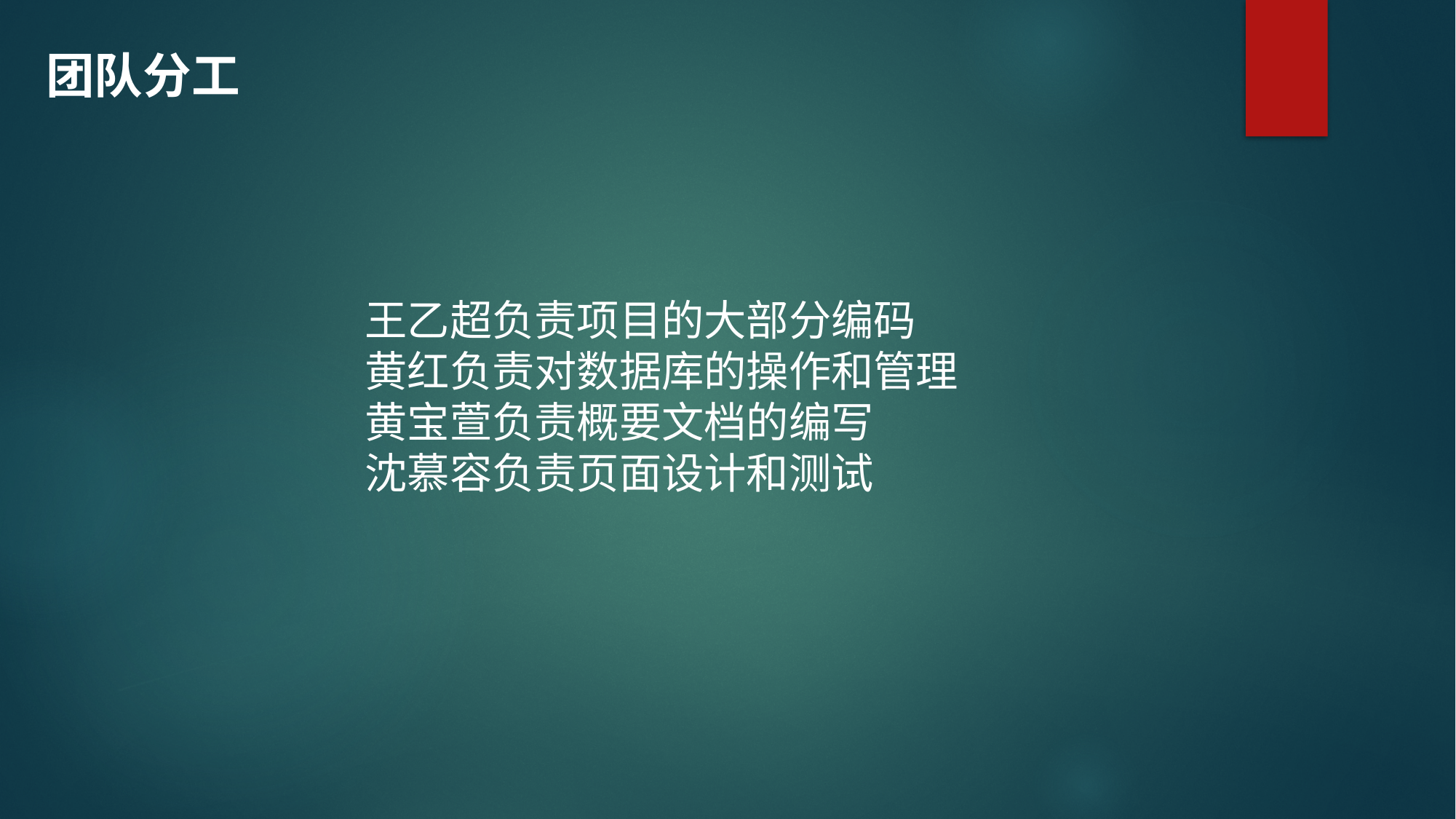

团队分工

王乙超负责项目的大部分编码
黄红负责对数据库的操作和管理
黄宝萱负责概要文档的编写
沈慕容负责页面设计和测试